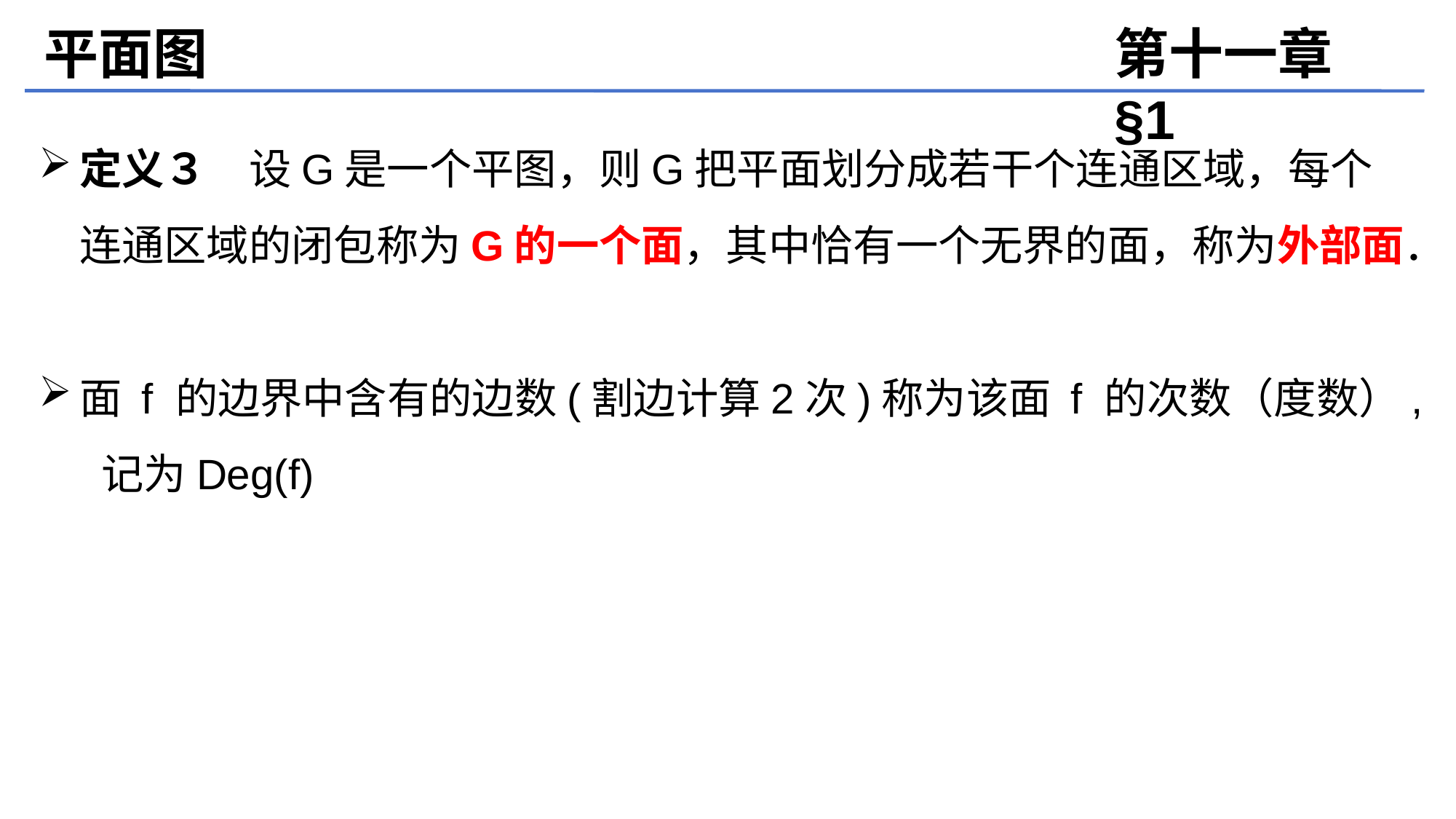

平面图
第十一章 §1
定义３　设G是一个平图，则G把平面划分成若干个连通区域，每个连通区域的闭包称为G的一个面，其中恰有一个无界的面，称为外部面．

面 f 的边界中含有的边数(割边计算2次)称为该面 f 的次数（度数）, 记为Deg(f)